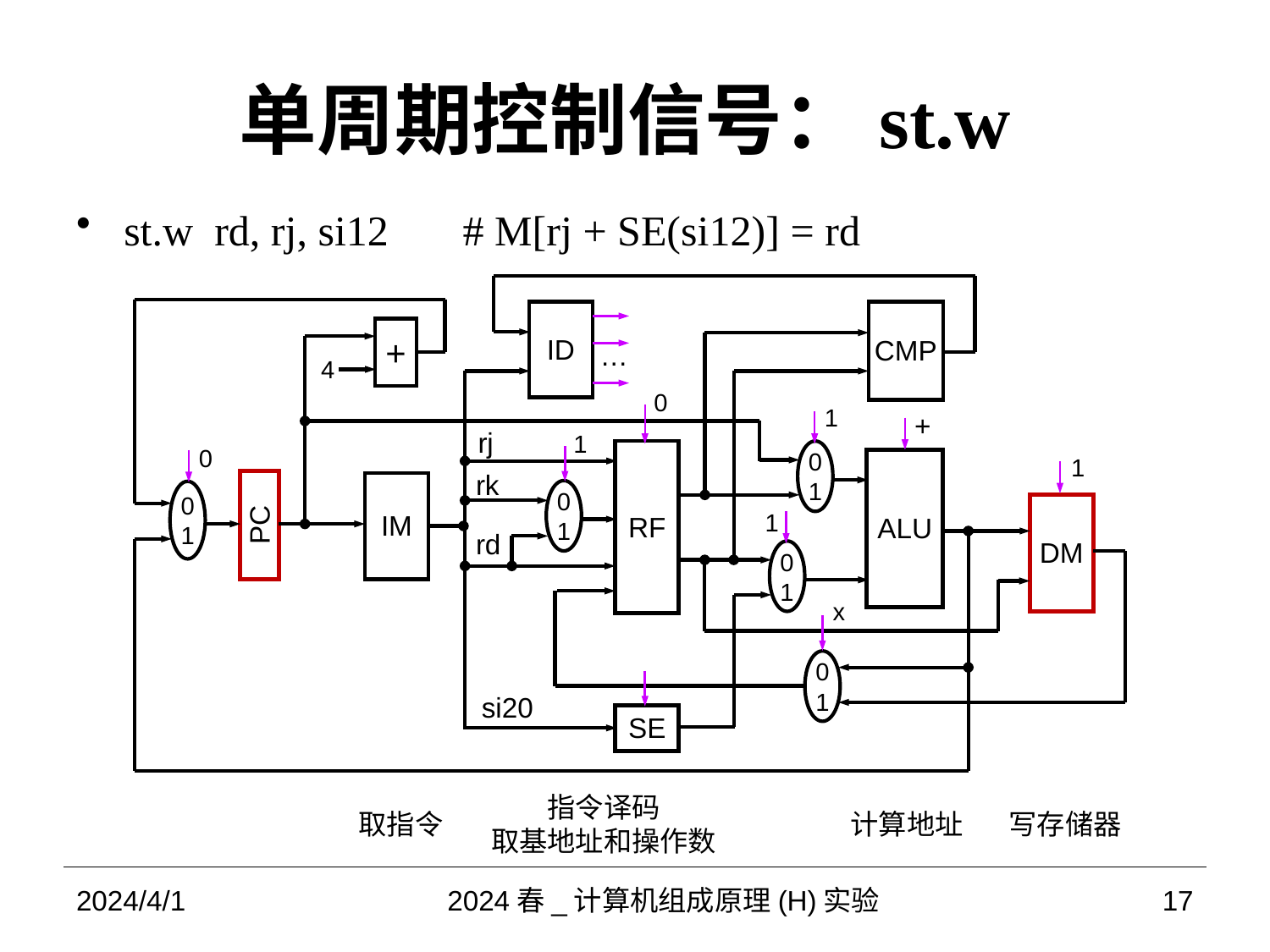

# 单周期控制信号：st.w
st.w  rd, rj, si12       # M[rj + SE(si12)] = rd
CMP
ID
+
…
4
0
1
+
rj
1
0
1
RF
0
ALU
1
rk
PC
IM
0
1
0
1
DM
1
rd
0
1
x
0
1
si20
SE
指令译码
取基地址和操作数
取指令
计算地址
写存储器
2024/4/1
2024春_计算机组成原理(H)实验
17